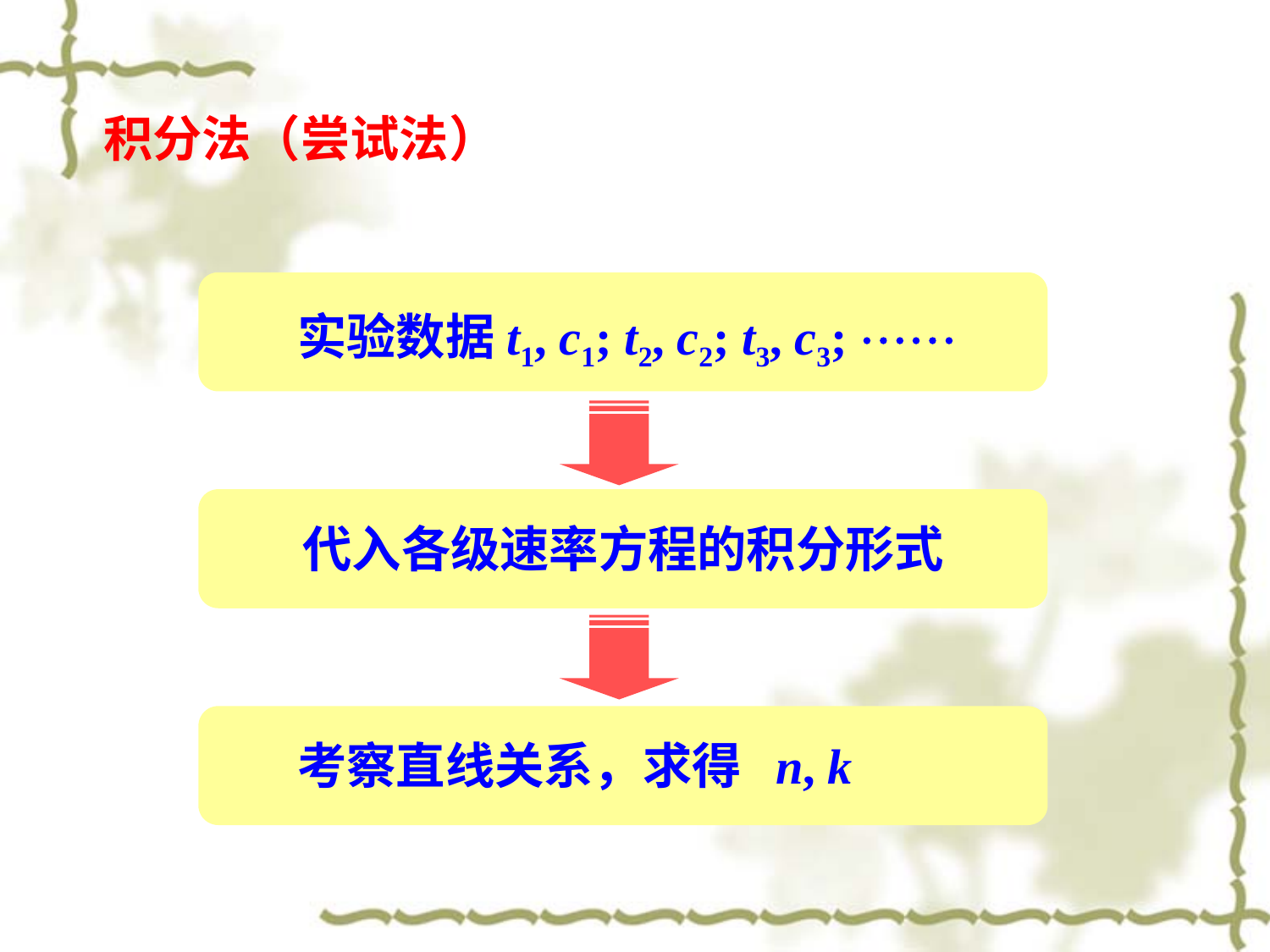

积分法（尝试法）

实验数据t1, c1; t2, c2; t3, c3; ……

代入各级速率方程的积分形式

考察直线关系，求得  n, k